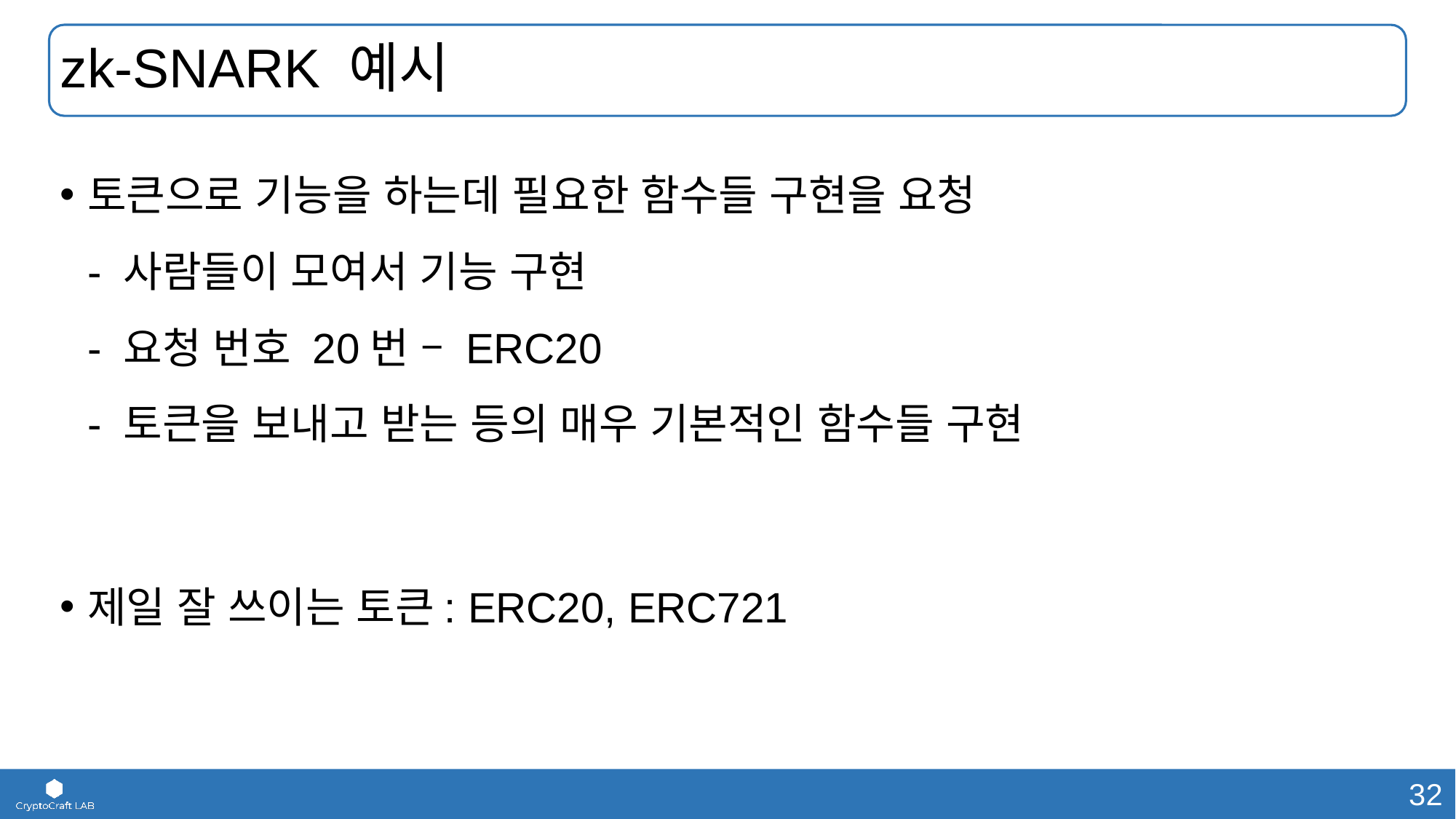

# zk-SNARK 예시
토큰으로 기능을 하는데 필요한 함수들 구현을 요청
- 사람들이 모여서 기능 구현
- 요청 번호 20번 – ERC20
- 토큰을 보내고 받는 등의 매우 기본적인 함수들 구현

제일 잘 쓰이는 토큰: ERC20, ERC721